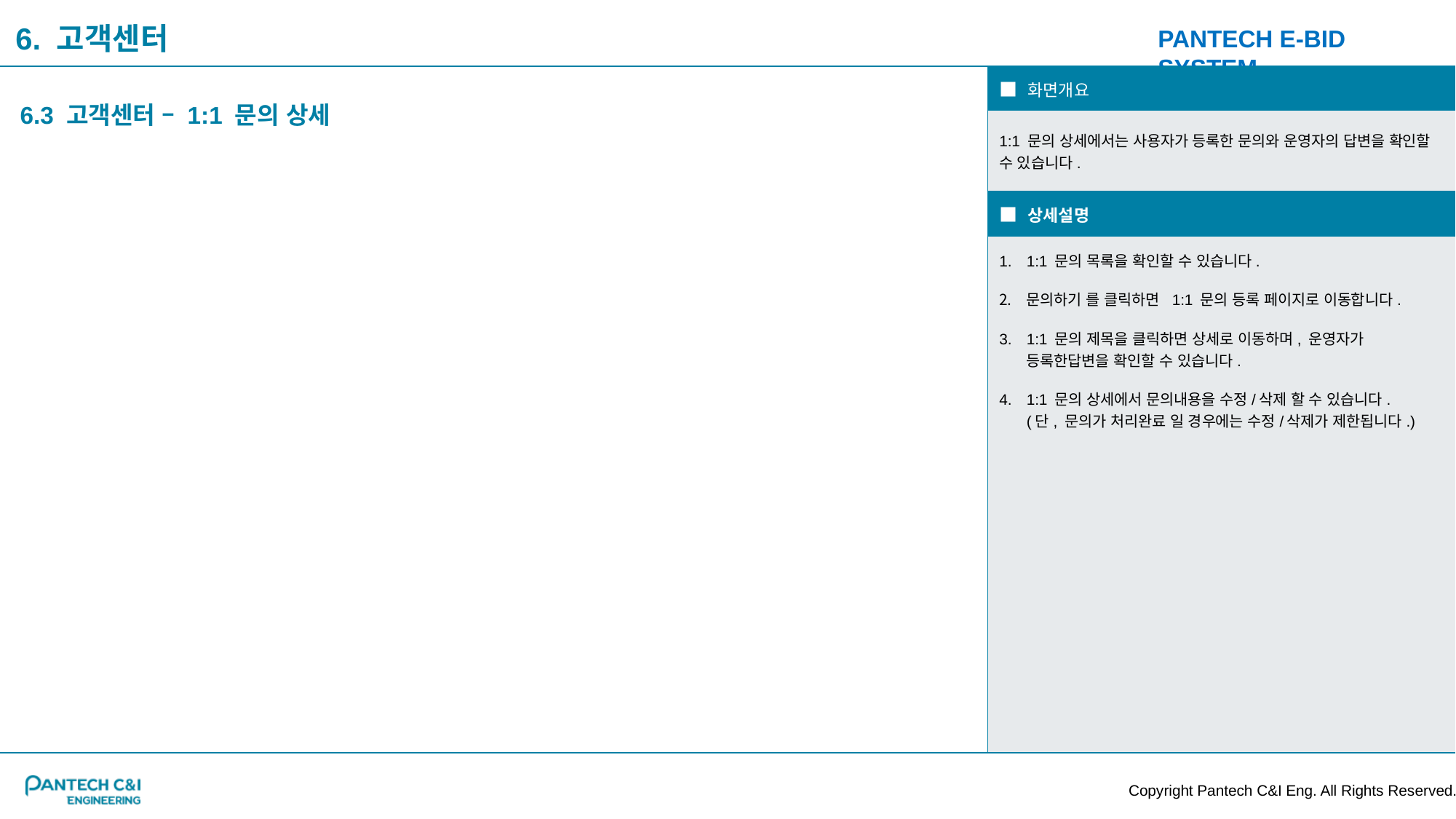

6. 고객센터
| ■ 화면개요 |
| --- |
| 1:1 문의 상세에서는 사용자가 등록한 문의와 운영자의 답변을 확인할 수 있습니다. |
| ■ 상세설명 |
| 1:1 문의 목록을 확인할 수 있습니다. 문의하기 를 클릭하면 1:1 문의 등록 페이지로 이동합니다. 1:1 문의 제목을 클릭하면 상세로 이동하며, 운영자가 등록한답변을 확인할 수 있습니다. 1:1 문의 상세에서 문의내용을 수정/삭제 할 수 있습니다. (단, 문의가 처리완료 일 경우에는 수정/삭제가 제한됩니다.) |
6.3 고객센터 – 1:1 문의 상세